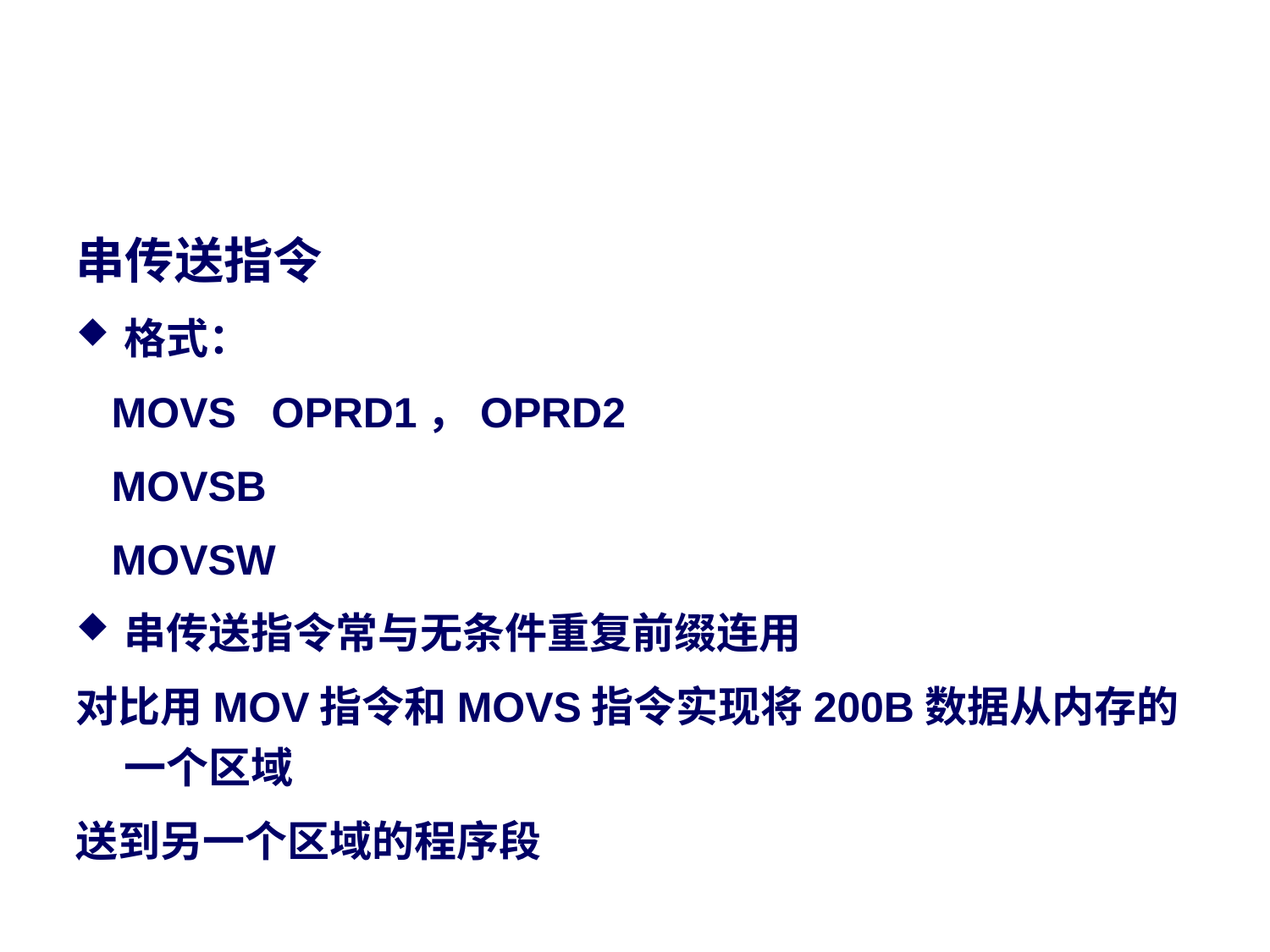

#
串传送指令
格式：
   MOVS   OPRD1，OPRD2
   MOVSB
   MOVSW
串传送指令常与无条件重复前缀连用
对比用MOV指令和MOVS指令实现将200B数据从内存的一个区域
送到另一个区域的程序段